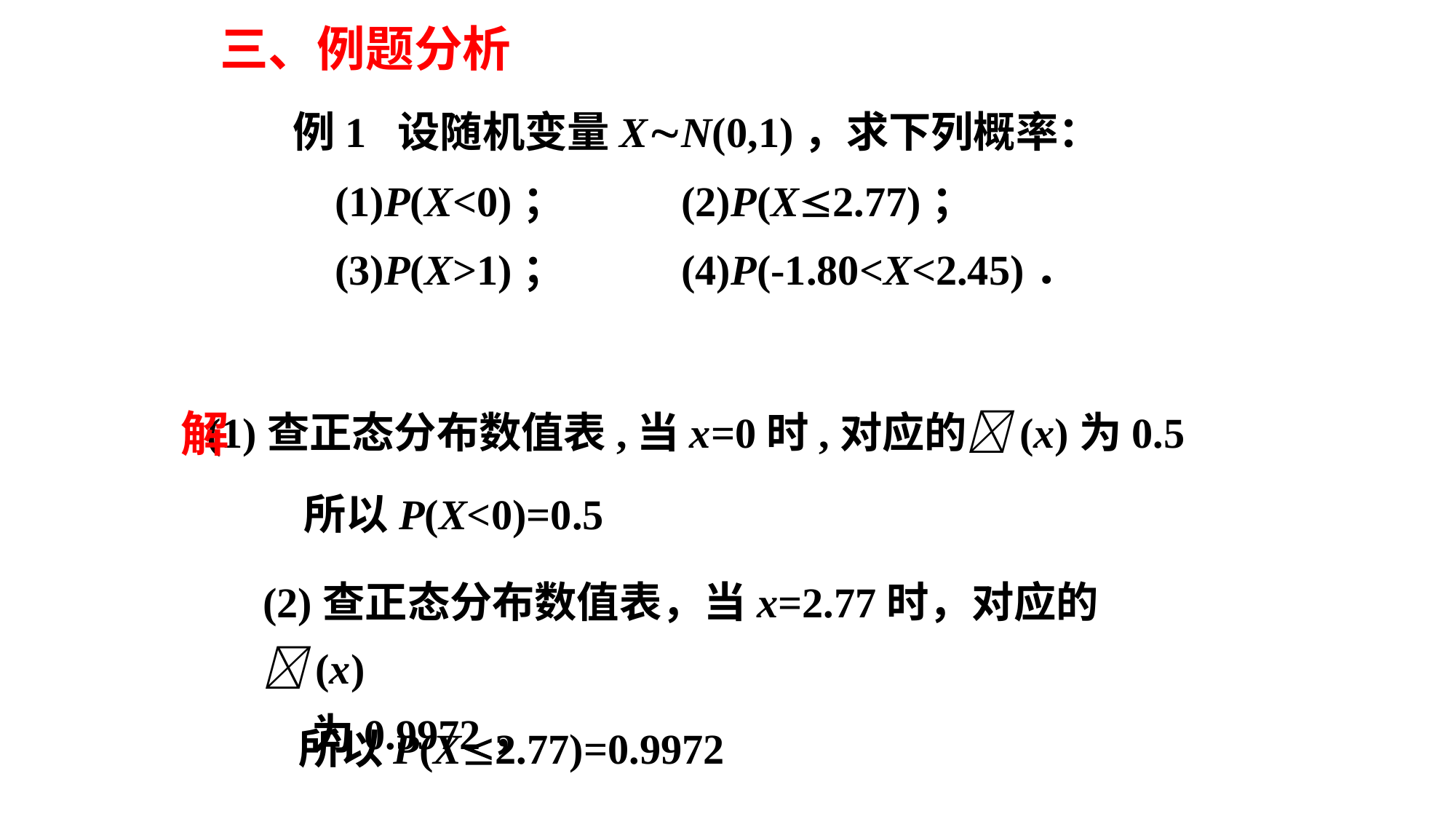

三、例题分析
例1  设随机变量X∼N(0,1)，求下列概率：
    (1)P(X<0)；           (2)P(X≤2.77)；
    (3)P(X>1)；           (4)P(-1.80<X<2.45)．
  (1)查正态分布数值表,当x=0时,对应的Φ(x)为0.5
解
所以P(X<0)=0.5
(2)查正态分布数值表，当x=2.77时，对应的Φ(x)
    为0.9972，
所以P(X≤2.77)=0.9972